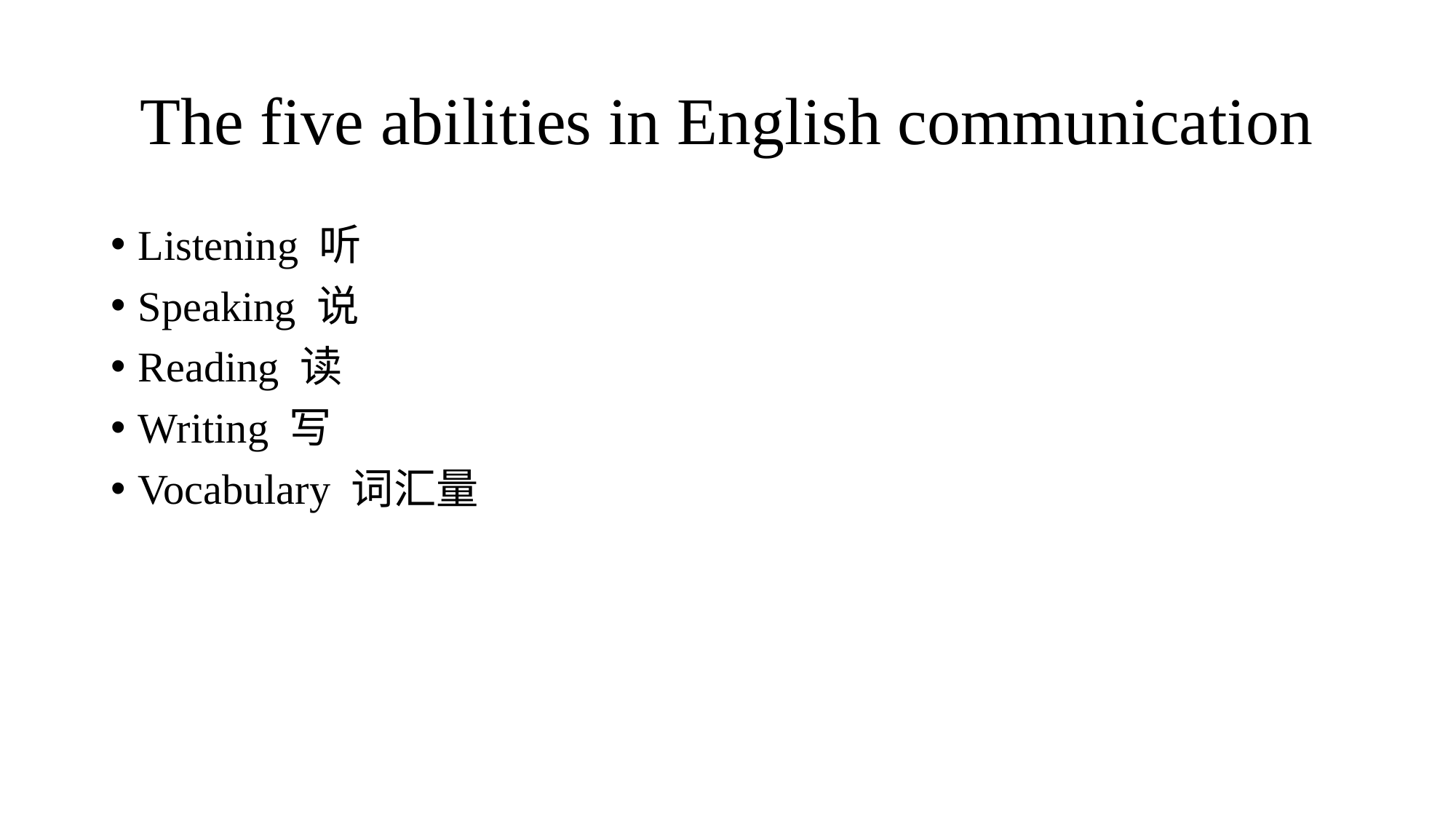

# The five abilities in English communication
Listening 听
Speaking 说
Reading 读
Writing 写
Vocabulary 词汇量